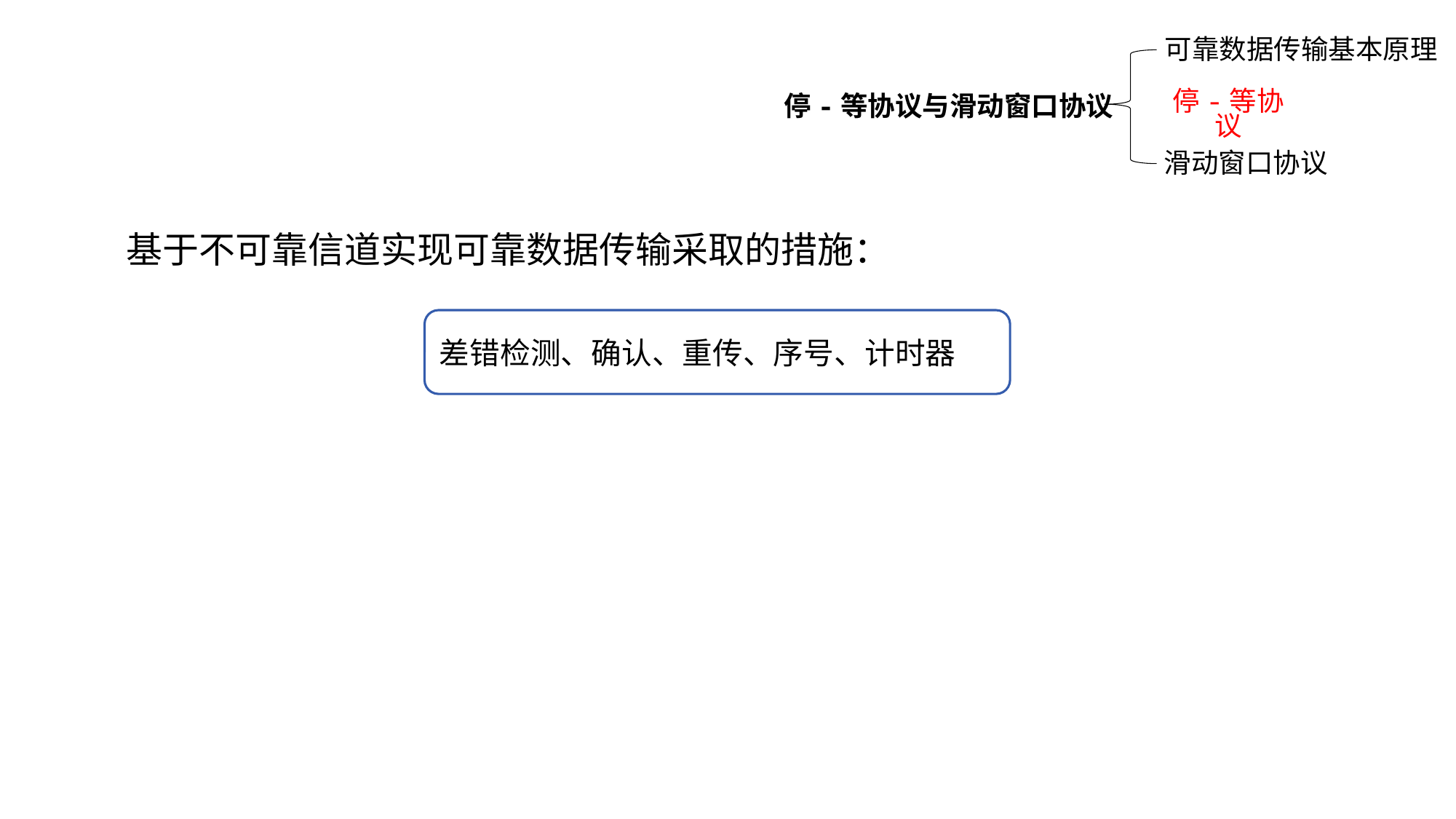

可靠数据传输基本原理

停-等协议与滑动窗口协议
停-等协议
滑动窗口协议
基于不可靠信道实现可靠数据传输采取的措施：
差错检测、确认、重传、序号、计时器